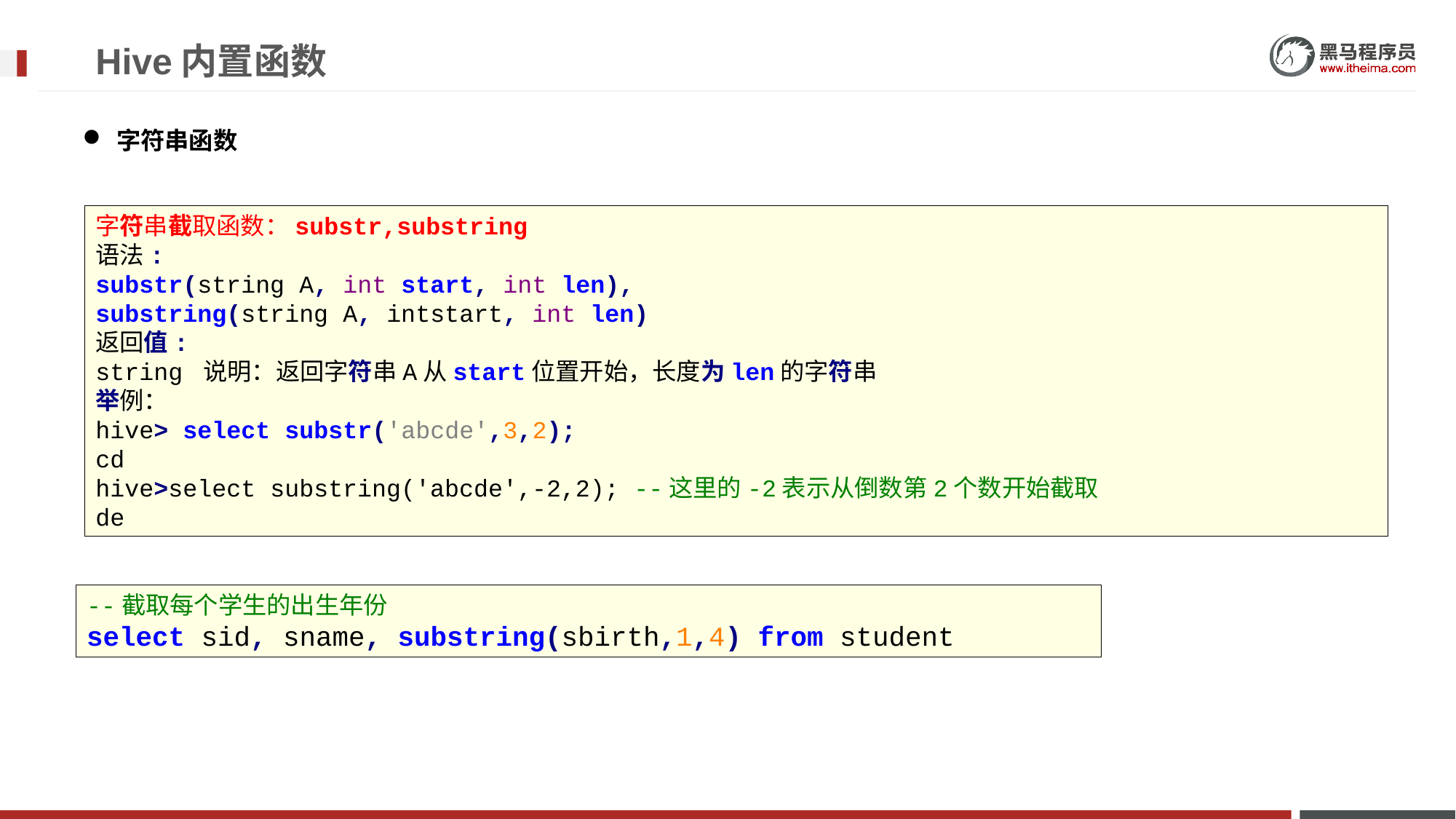

# Hive内置函数
字符串函数
字符串截取函数：substr,substring
语法:
substr(string A, int start, int len),
substring(string A, intstart, int len)
返回值:
string 说明：返回字符串A从start位置开始，长度为len的字符串
举例：
hive> select substr('abcde',3,2);
cd
hive>select substring('abcde',-2,2); --这里的-2表示从倒数第2个数开始截取
de
--截取每个学生的出生年份
select sid, sname, substring(sbirth,1,4) from student